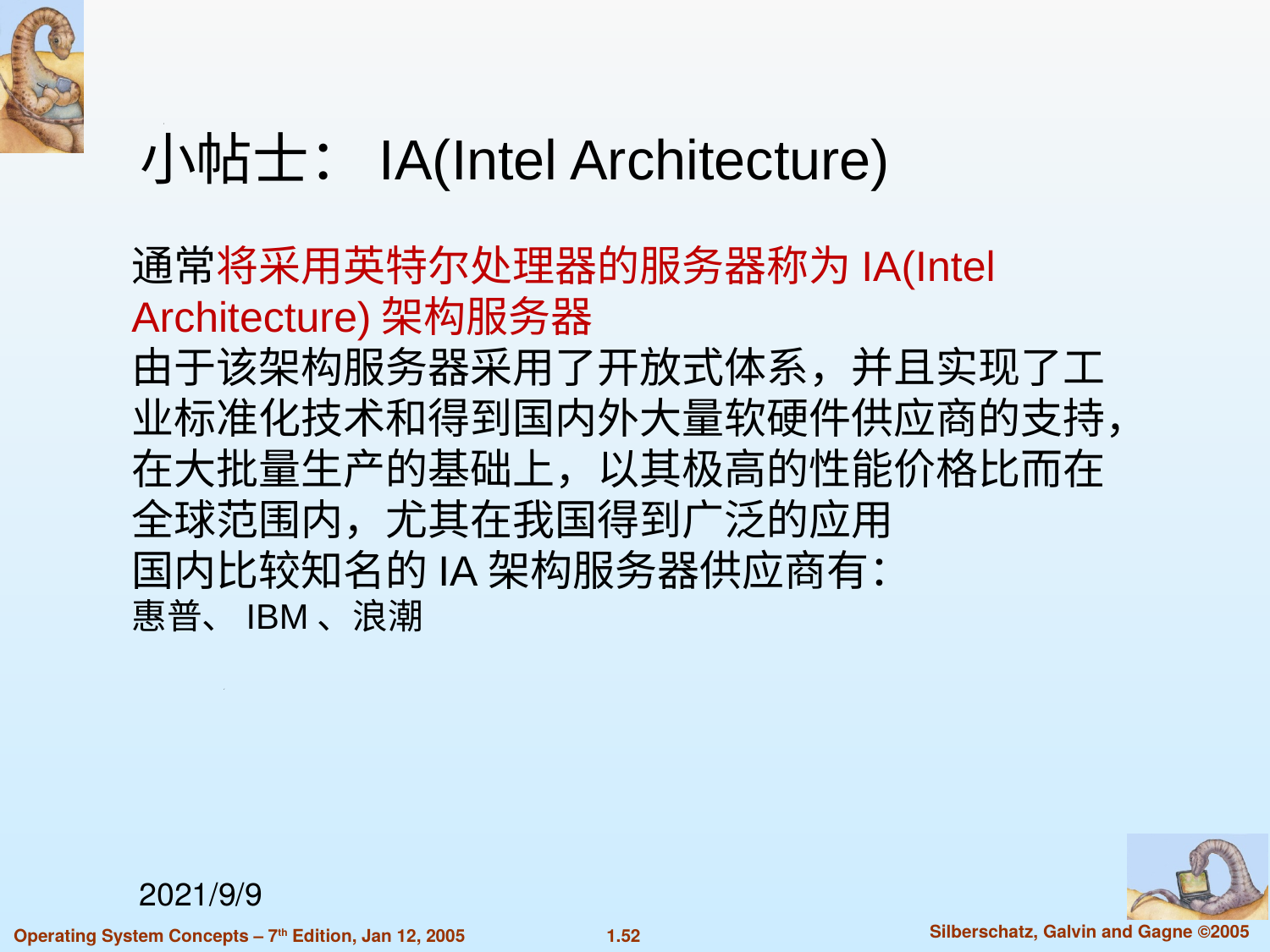

小帖士：IA(Intel Architecture)
通常将采用英特尔处理器的服务器称为IA(Intel Architecture)架构服务器
由于该架构服务器采用了开放式体系，并且实现了工业标准化技术和得到国内外大量软硬件供应商的支持，在大批量生产的基础上，以其极高的性能价格比而在全球范围内，尤其在我国得到广泛的应用
国内比较知名的IA架构服务器供应商有：
惠普、IBM、浪潮
2021/9/9